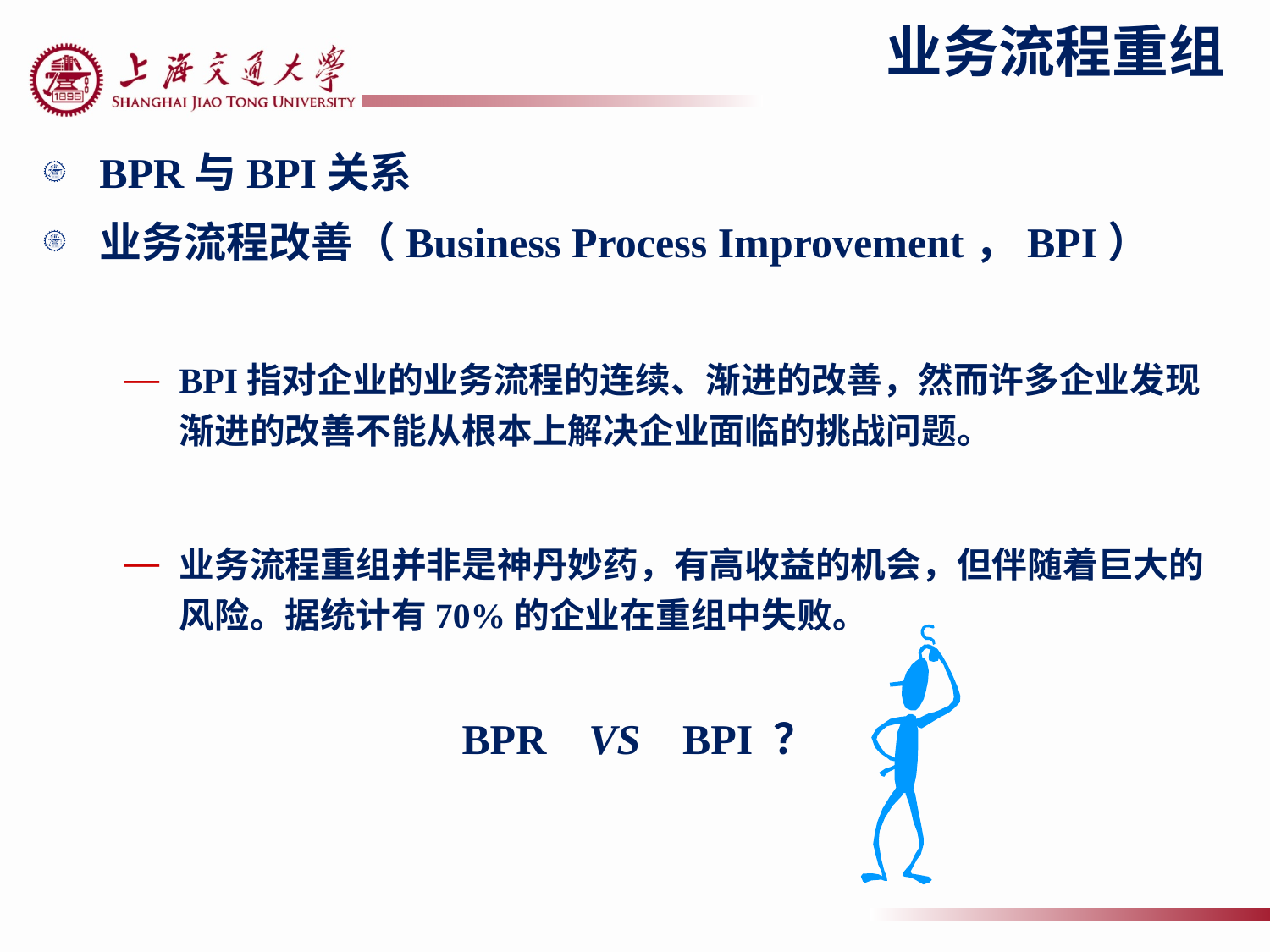

# 业务流程重组
BPR与BPI关系
业务流程改善（Business Process Improvement，BPI）

BPI指对企业的业务流程的连续、渐进的改善，然而许多企业发现渐进的改善不能从根本上解决企业面临的挑战问题。

业务流程重组并非是神丹妙药，有高收益的机会，但伴随着巨大的风险。据统计有70%的企业在重组中失败。

BPR    VS    BPI ？